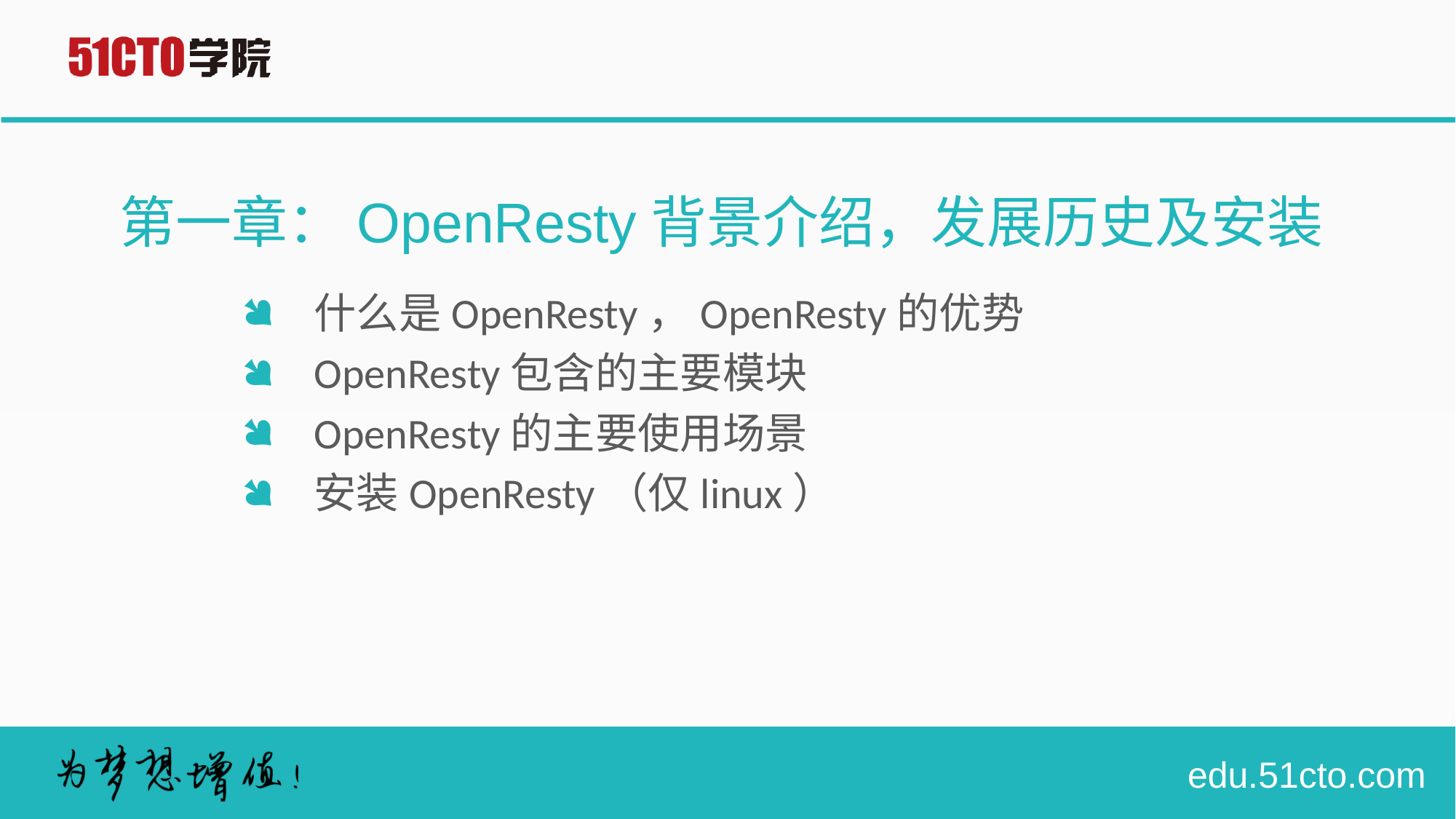

# 第一章：OpenResty背景介绍，发展历史及安装
什么是OpenResty，OpenResty的优势
OpenResty包含的主要模块
OpenResty的主要使用场景
安装OpenResty（仅linux）